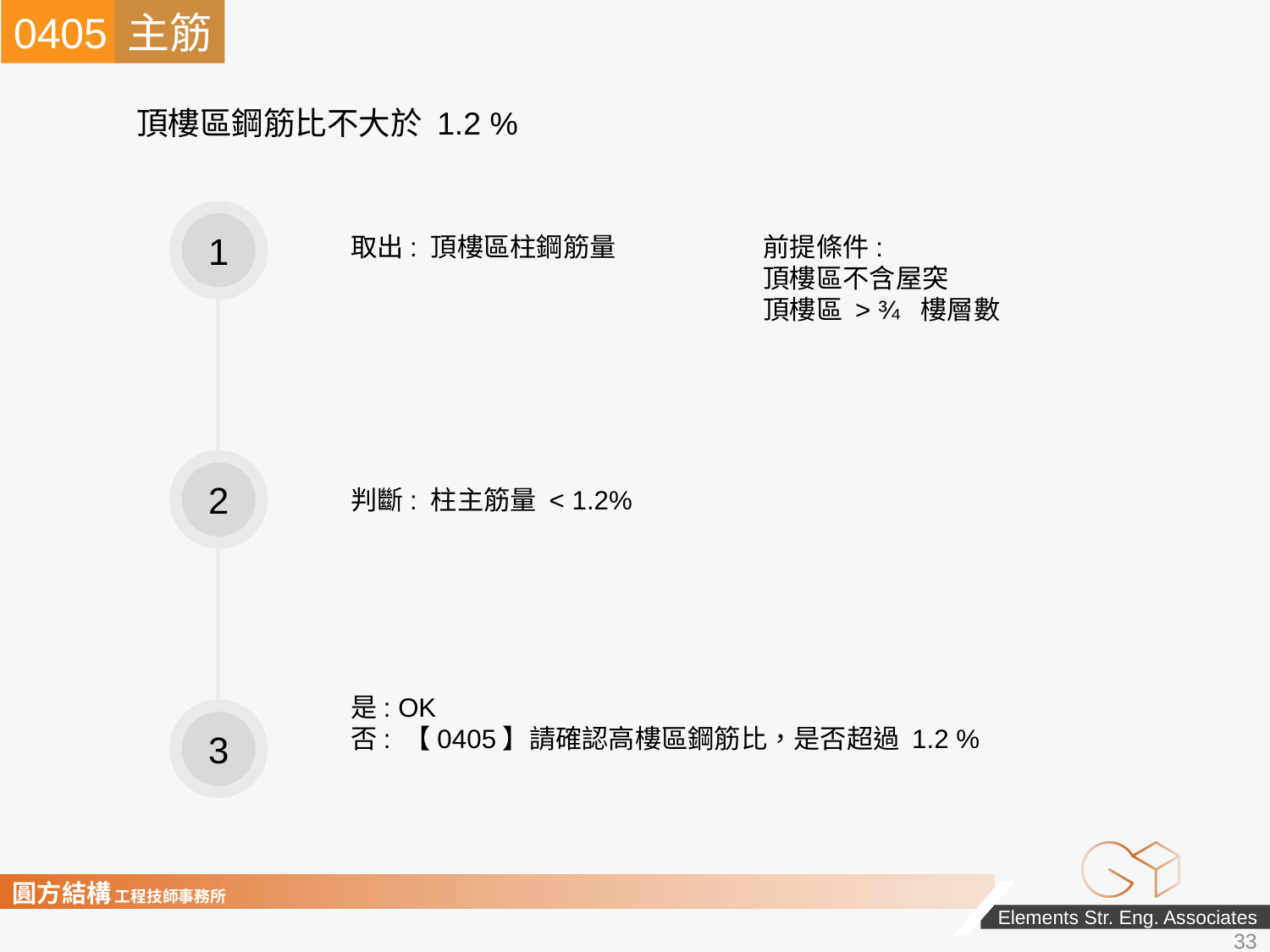

0405
主筋
頂樓區鋼筋比不大於 1.2 %
1

前提條件:
頂樓區不含屋突
頂樓區 > ¾  樓層數
取出: 頂樓區柱鋼筋量
2

判斷: 柱主筋量 < 1.2%
是: OK
否: 【0405】請確認高樓區鋼筋比，是否超過 1.2 %
3

33